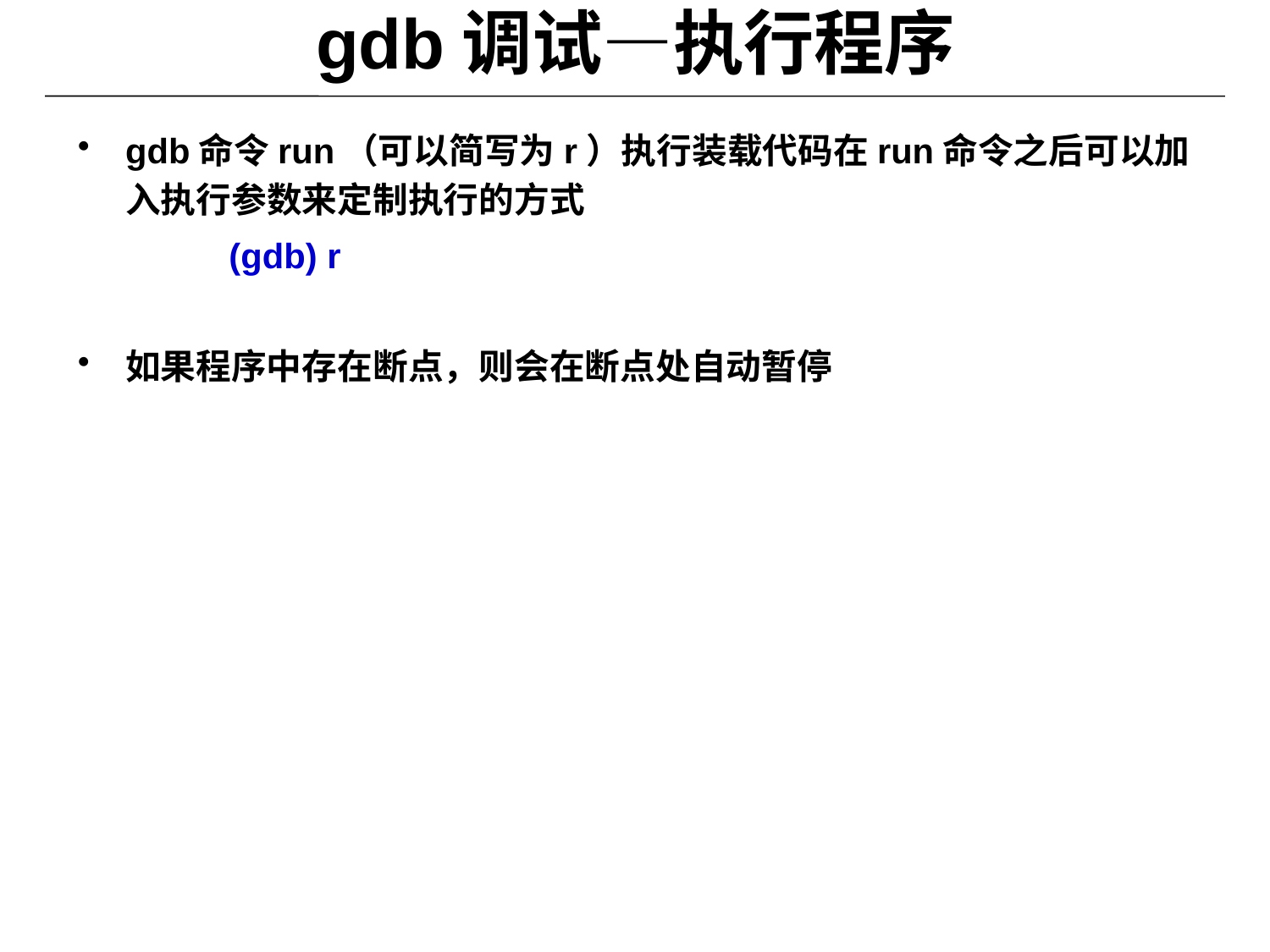

# gdb调试—执行程序
gdb命令run（可以简写为r）执行装载代码在run命令之后可以加入执行参数来定制执行的方式
         (gdb) r

如果程序中存在断点，则会在断点处自动暂停